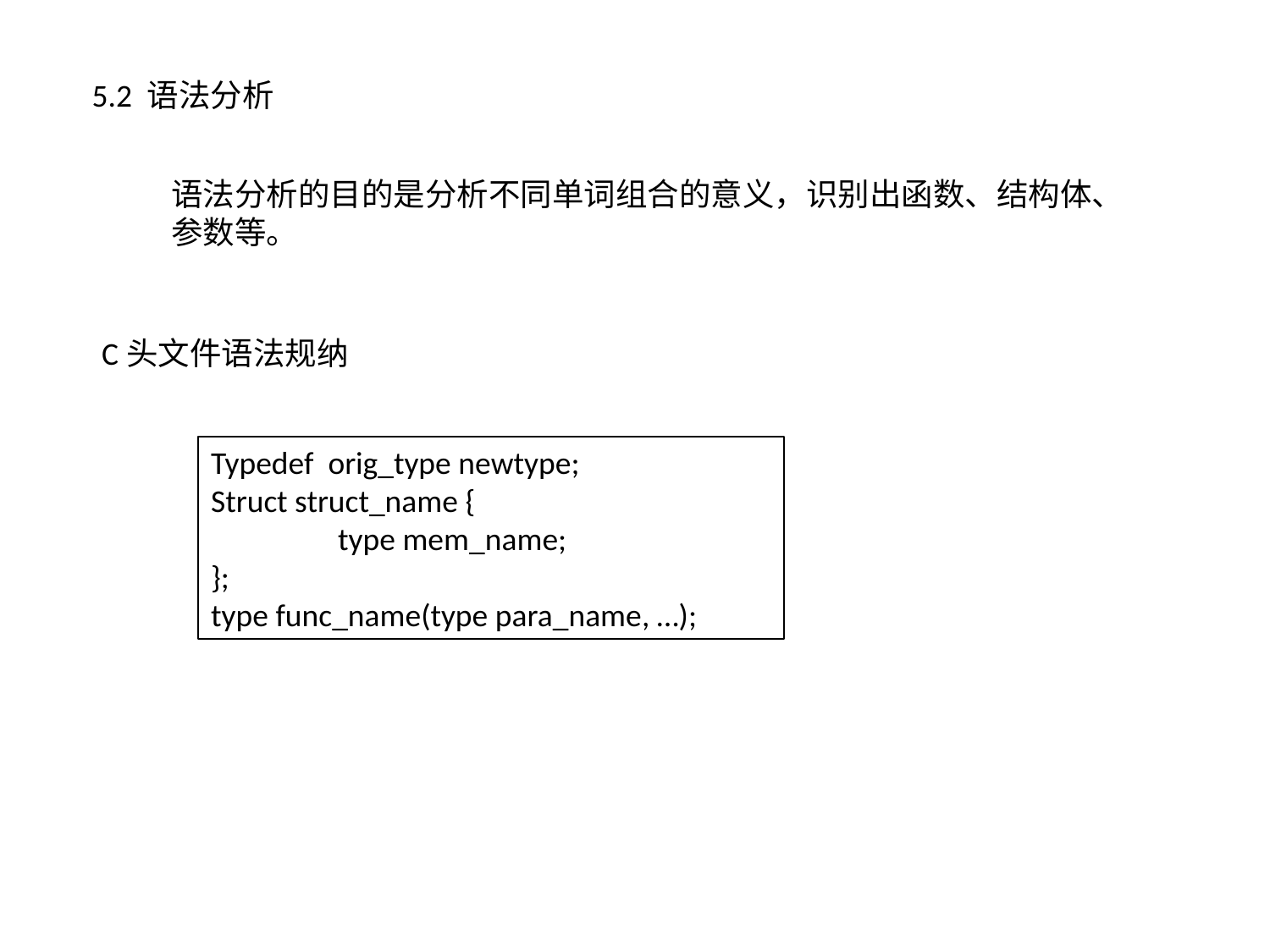

5.2 语法分析
语法分析的目的是分析不同单词组合的意义，识别出函数、结构体、参数等。
C头文件语法规纳
Typedef  orig_type newtype;
Struct struct_name {
	type mem_name;
};
type func_name(type para_name, …);